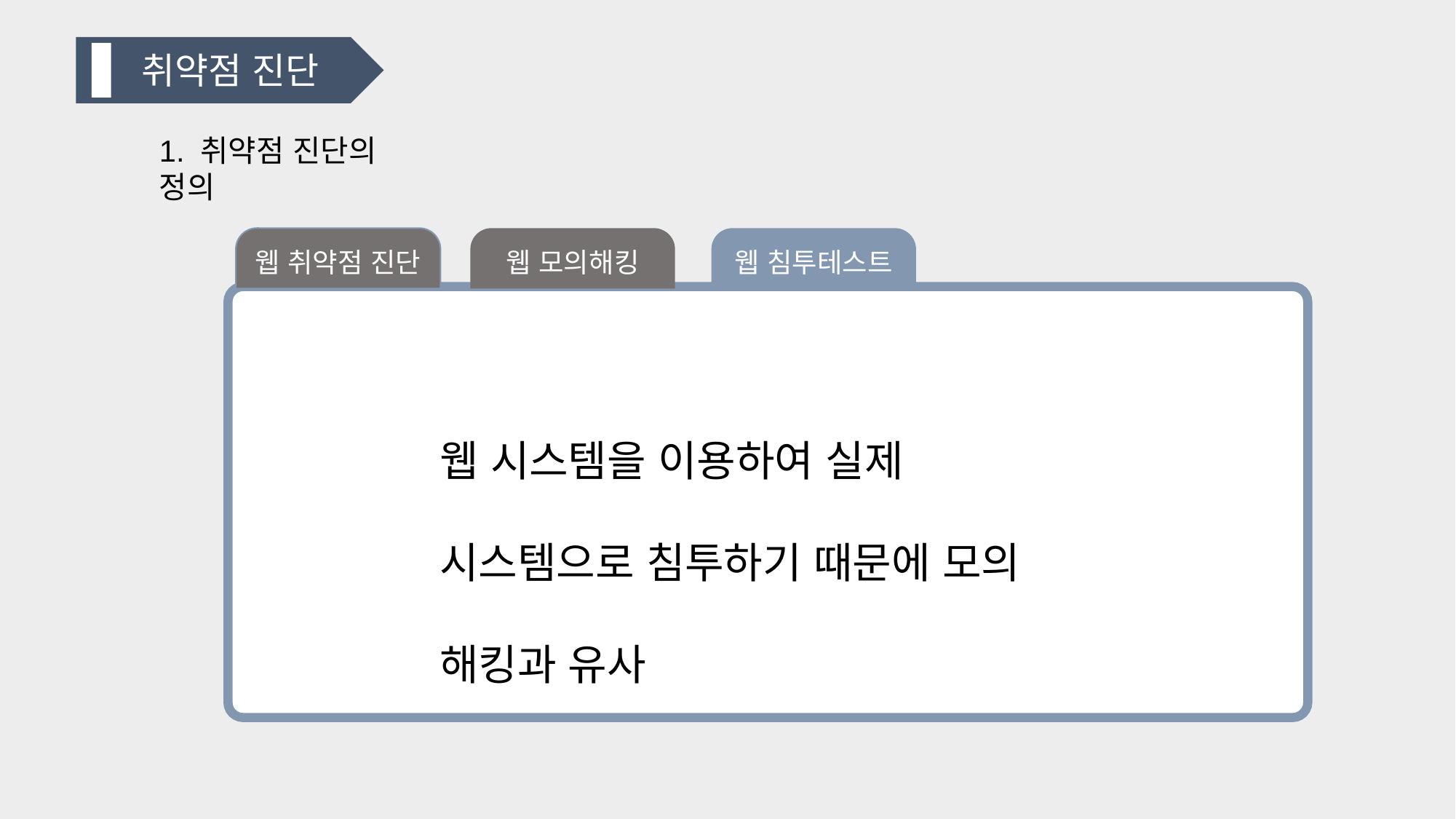

취약점 진단

1. 취약점 진단의 정의
웹 취약점 진단
웹 모의해킹
웹 침투테스트

웹 시스템을 이용하여 실제 시스템으로 침투하기 때문에 모의 해킹과 유사